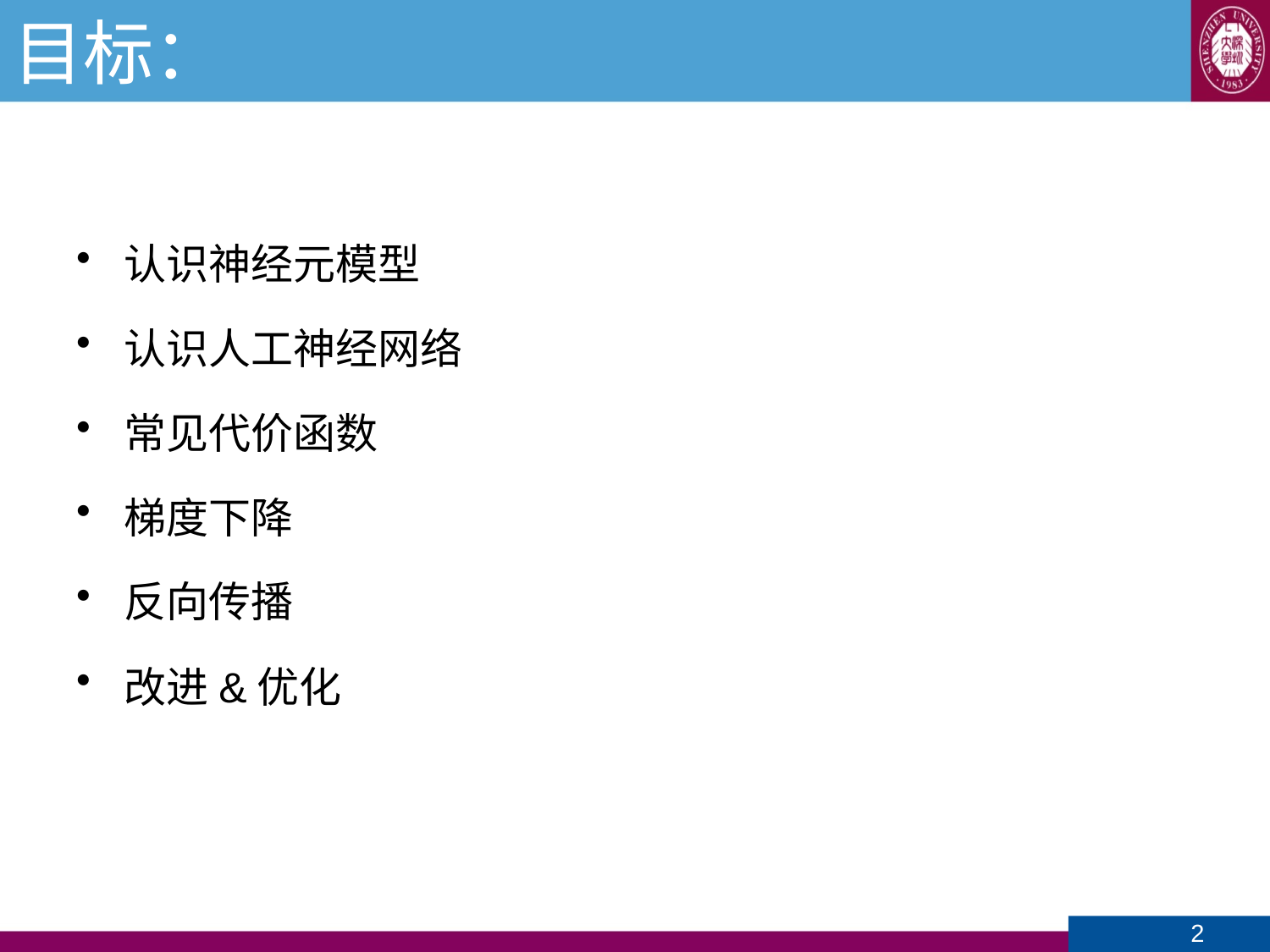

# 目标：

认识神经元模型
认识人工神经网络
常见代价函数
梯度下降
反向传播
改进&优化
2